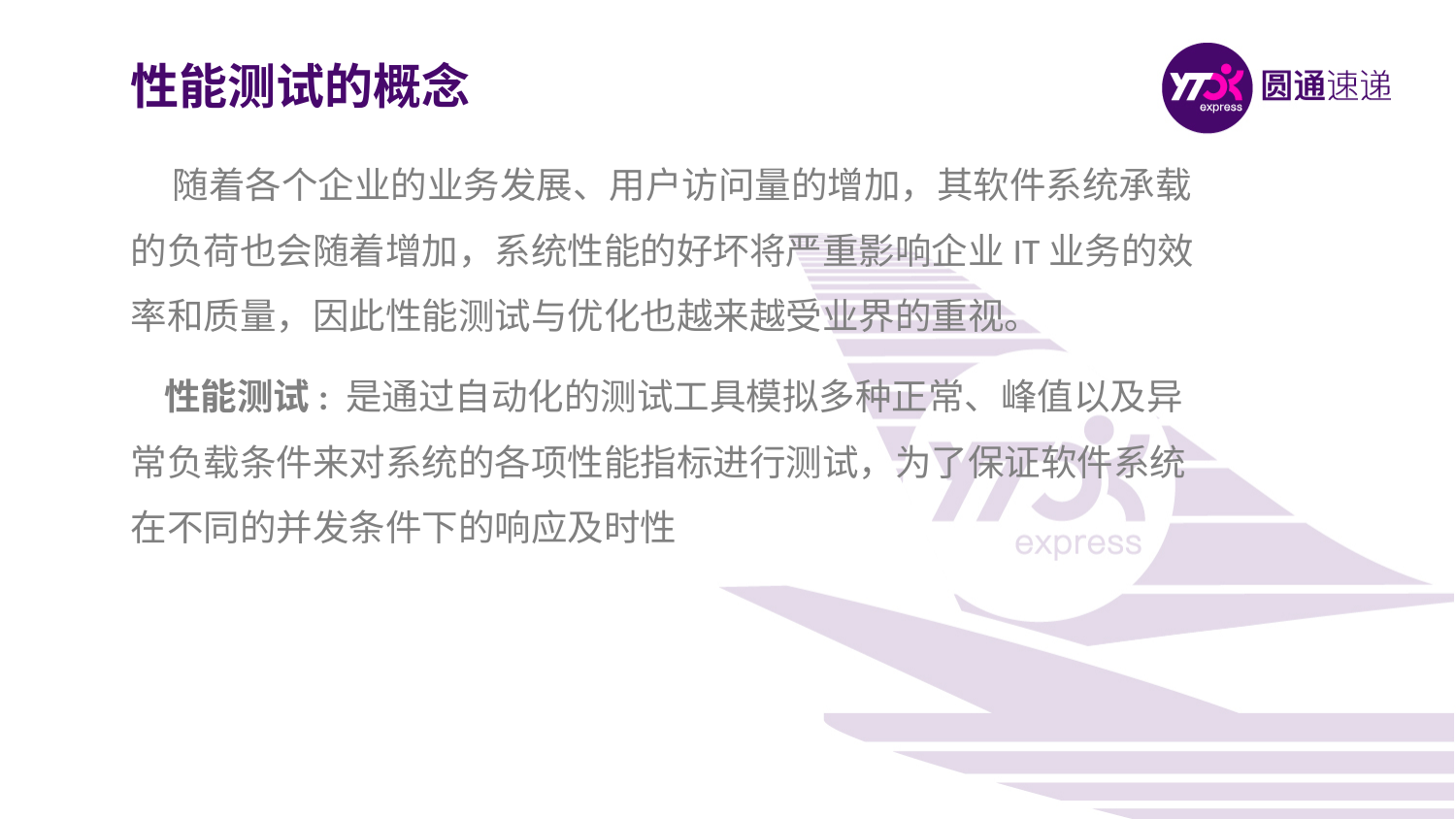

性能测试的概念
    随着各个企业的业务发展、用户访问量的增加，其软件系统承载的负荷也会随着增加，系统性能的好坏将严重影响企业IT业务的效率和质量，因此性能测试与优化也越来越受业界的重视。
   性能测试: 是通过自动化的测试工具模拟多种正常、峰值以及异常负载条件来对系统的各项性能指标进行测试，为了保证软件系统在不同的并发条件下的响应及时性